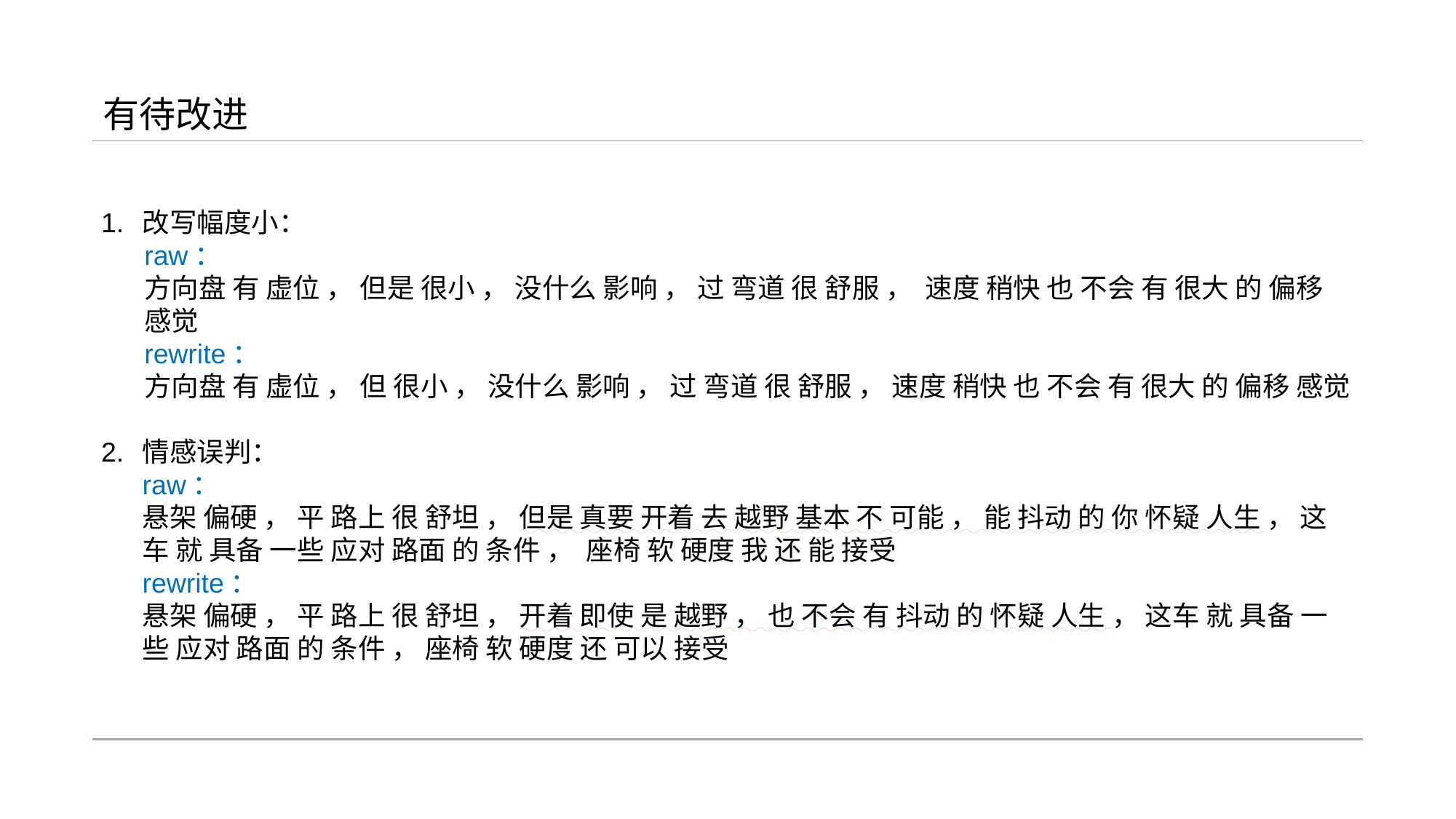

有待改进
改写幅度小：
raw：
方向盘 有 虚位 ， 但是 很小 ， 没什么 影响 ， 过 弯道 很 舒服 ，  速度 稍快 也 不会 有 很大 的 偏移 感觉
rewrite：
方向盘 有 虚位 ， 但 很小 ， 没什么 影响 ， 过 弯道 很 舒服 ， 速度 稍快 也 不会 有 很大 的 偏移 感觉

情感误判：
raw：
悬架 偏硬 ， 平 路上 很 舒坦 ， 但是 真要 开着 去 越野 基本 不 可能 ， 能 抖动 的 你 怀疑 人生 ， 这车 就 具备 一些 应对 路面 的 条件 ，  座椅 软 硬度 我 还 能 接受
rewrite：
悬架 偏硬 ， 平 路上 很 舒坦 ， 开着 即使 是 越野 ， 也 不会 有 抖动 的 怀疑 人生 ， 这车 就 具备 一些 应对 路面 的 条件 ， 座椅 软 硬度 还 可以 接受